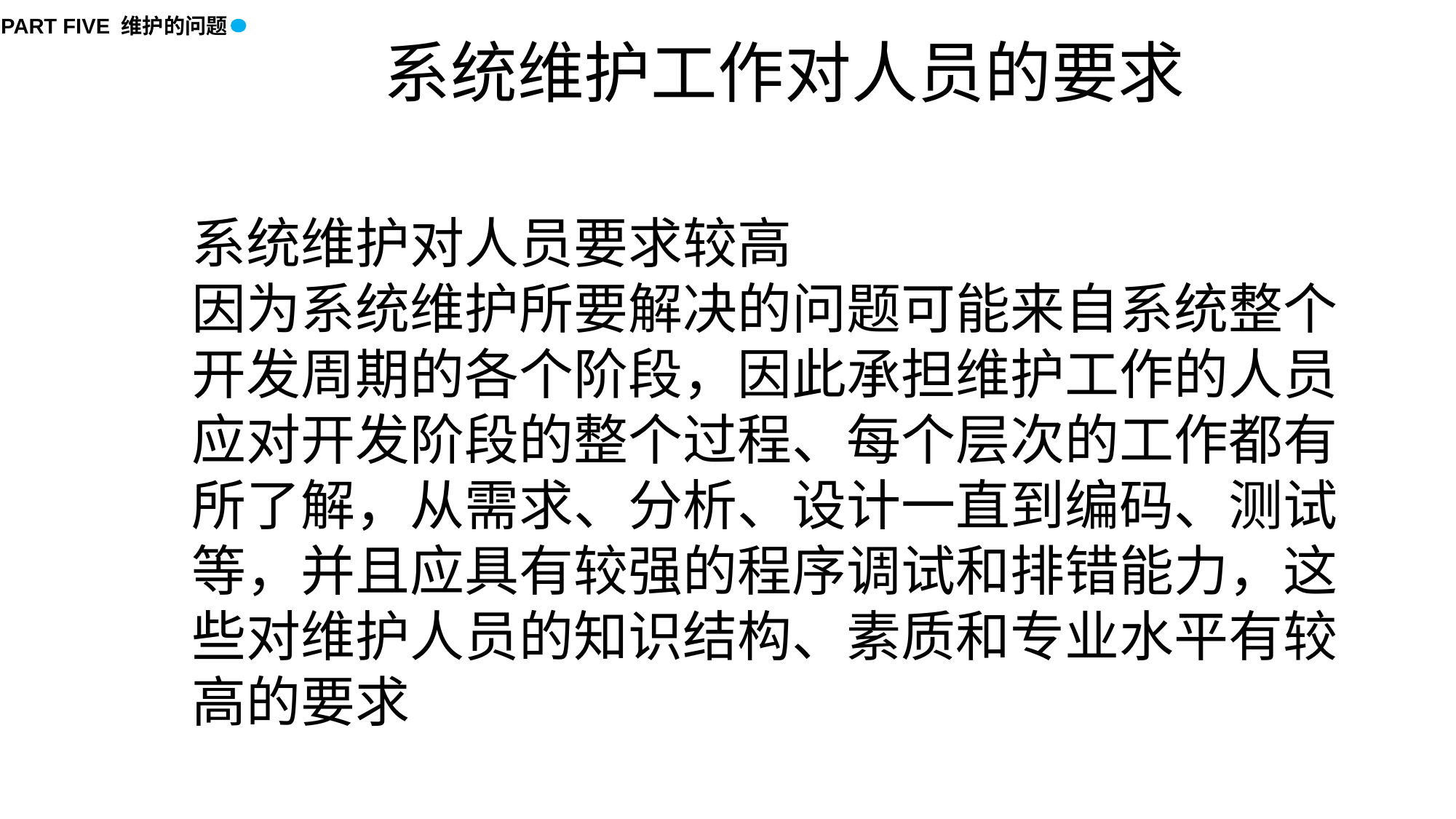

PART FIVE 维护的问题

系统维护工作对人员的要求
系统维护对人员要求较高
因为系统维护所要解决的问题可能来自系统整个开发周期的各个阶段，因此承担维护工作的人员应对开发阶段的整个过程、每个层次的工作都有所了解，从需求、分析、设计一直到编码、测试等，并且应具有较强的程序调试和排错能力，这些对维护人员的知识结构、素质和专业水平有较高的要求